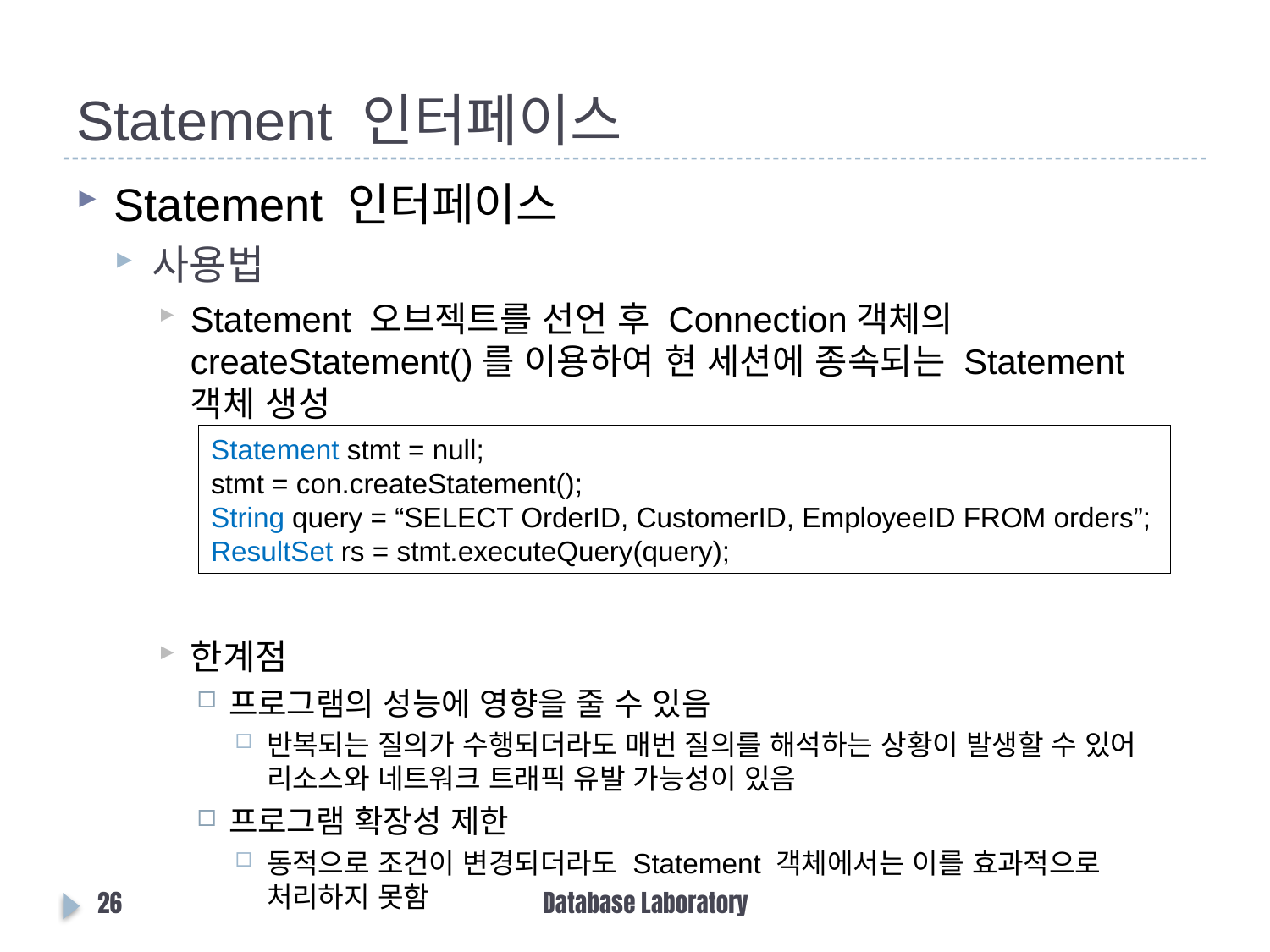

# Statement 인터페이스
Statement 인터페이스
사용법
Statement 오브젝트를 선언 후 Connection객체의 createStatement()를 이용하여 현 세션에 종속되는 Statement 객체 생성

한계점
프로그램의 성능에 영향을 줄 수 있음
반복되는 질의가 수행되더라도 매번 질의를 해석하는 상황이 발생할 수 있어 리소스와 네트워크 트래픽 유발 가능성이 있음
프로그램 확장성 제한
동적으로 조건이 변경되더라도 Statement 객체에서는 이를 효과적으로 처리하지 못함

Statement stmt = null;
stmt = con.createStatement();
String query = “SELECT OrderID, CustomerID, EmployeeID FROM orders”;
ResultSet rs = stmt.executeQuery(query);
26
Database Laboratory